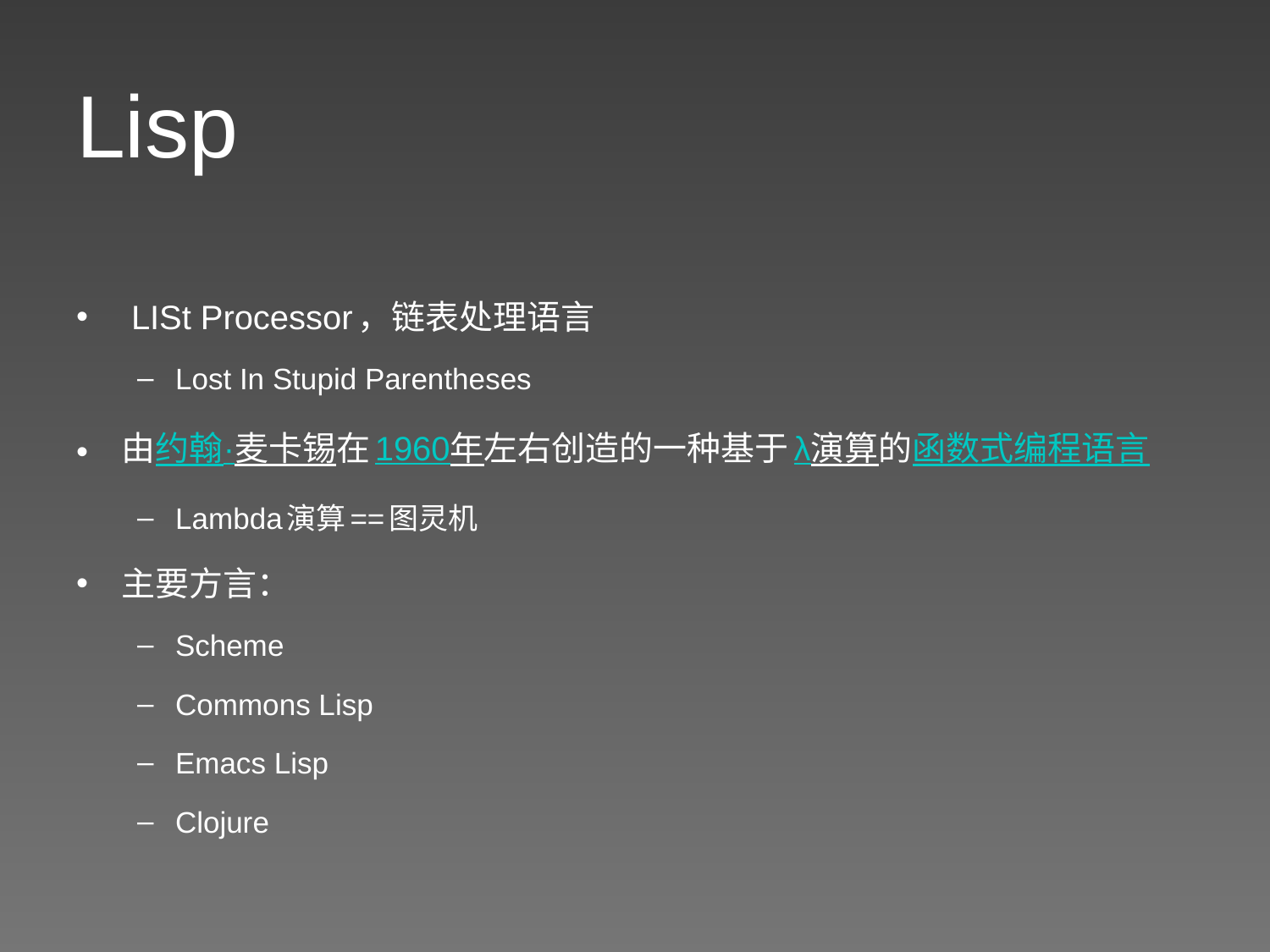

# Lisp

 LISt Processor，链表处理语言
Lost In Stupid Parentheses
由约翰·麦卡锡在1960年左右创造的一种基于λ演算的函数式编程语言
Lambda演算==图灵机
主要方言：
Scheme
Commons Lisp
Emacs Lisp
Clojure